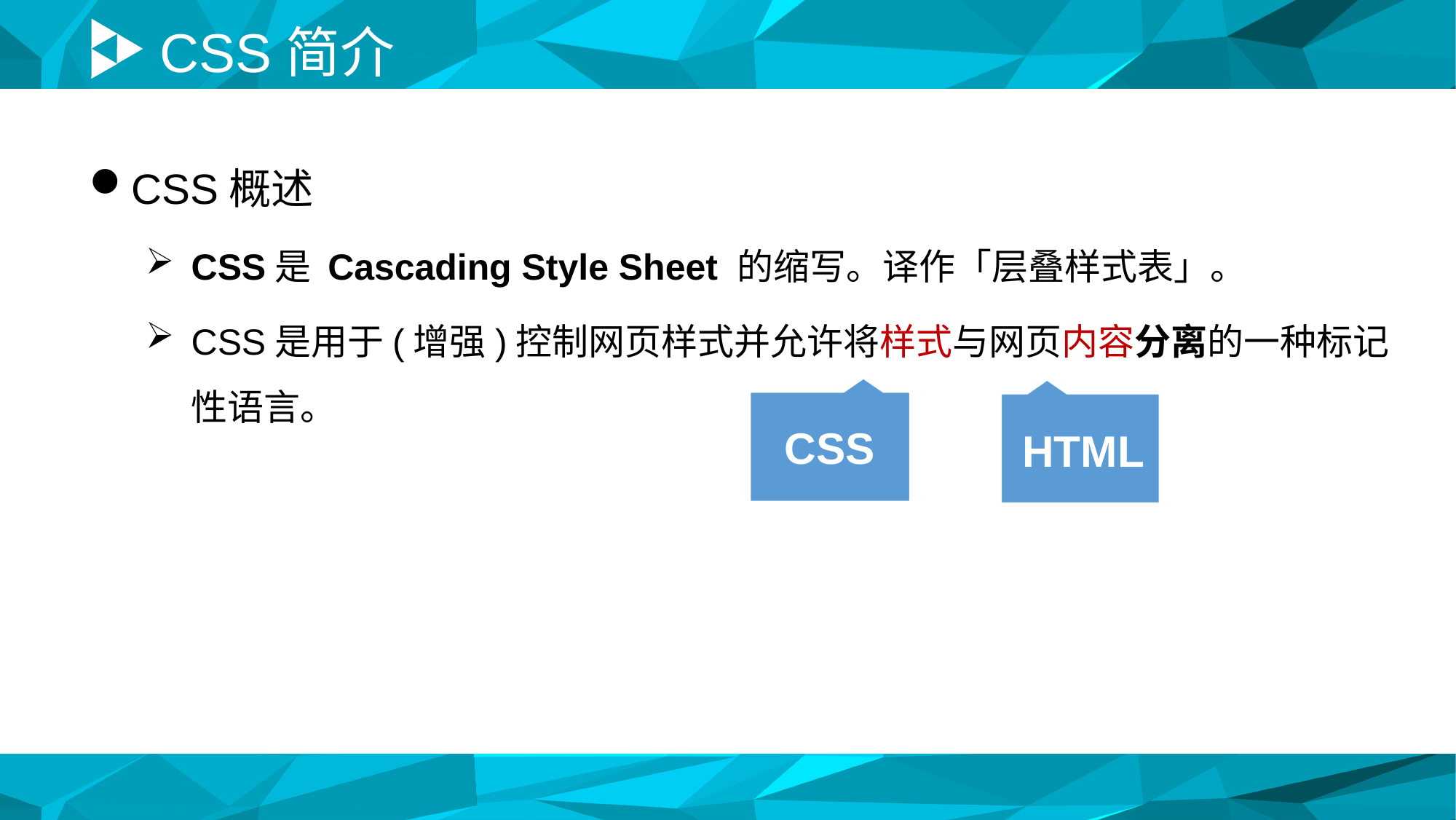

# CSS简介
CSS概述
CSS是 Cascading Style Sheet 的缩写。译作「层叠样式表」。
CSS是用于(增强)控制网页样式并允许将样式与网页内容分离的一种标记性语言。

CSS
HTML